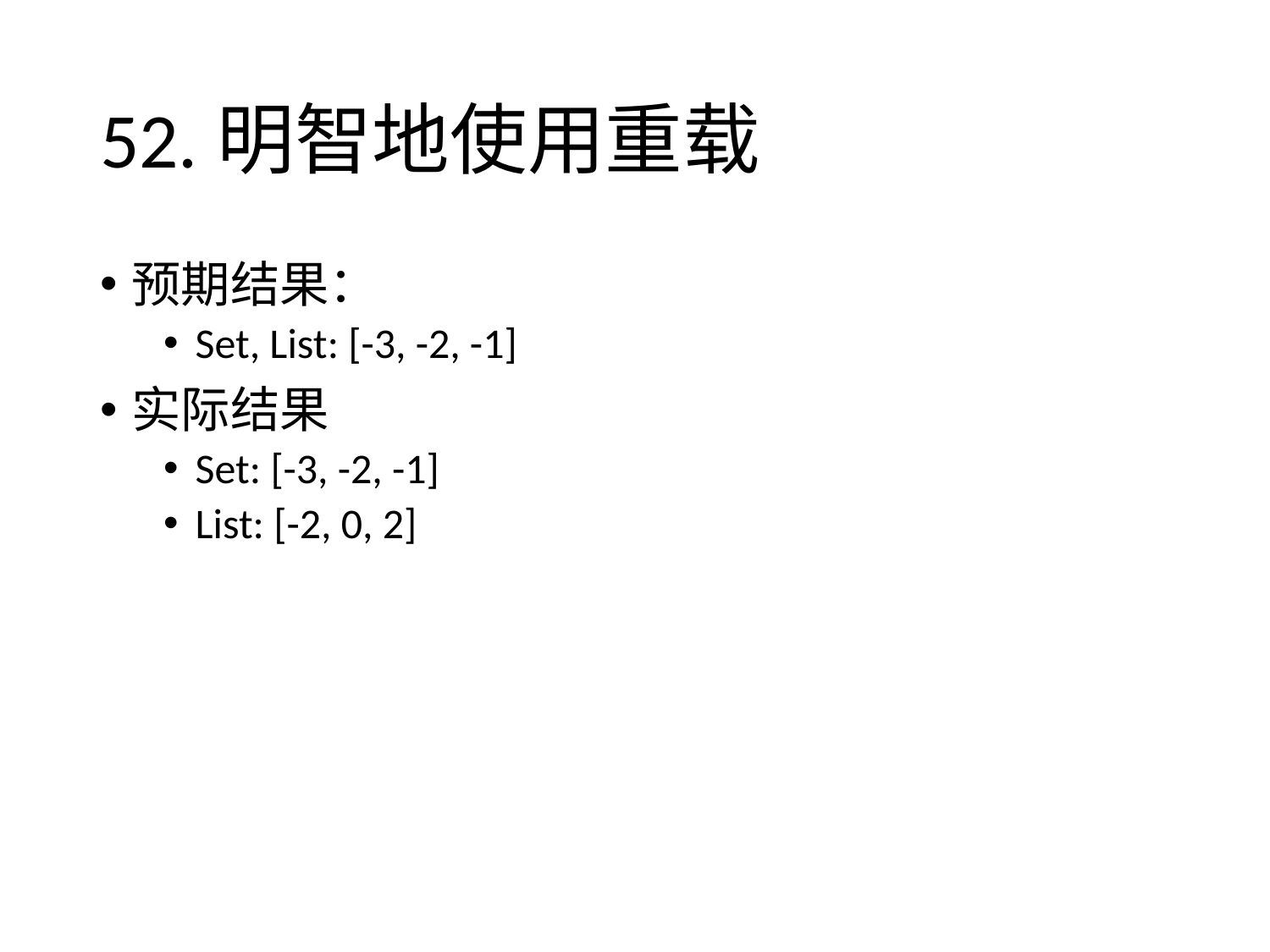

# 52.明智地使用重载
预期结果：
Set, List: [-3, -2, -1]
实际结果
Set: [-3, -2, -1]
List: [-2, 0, 2]